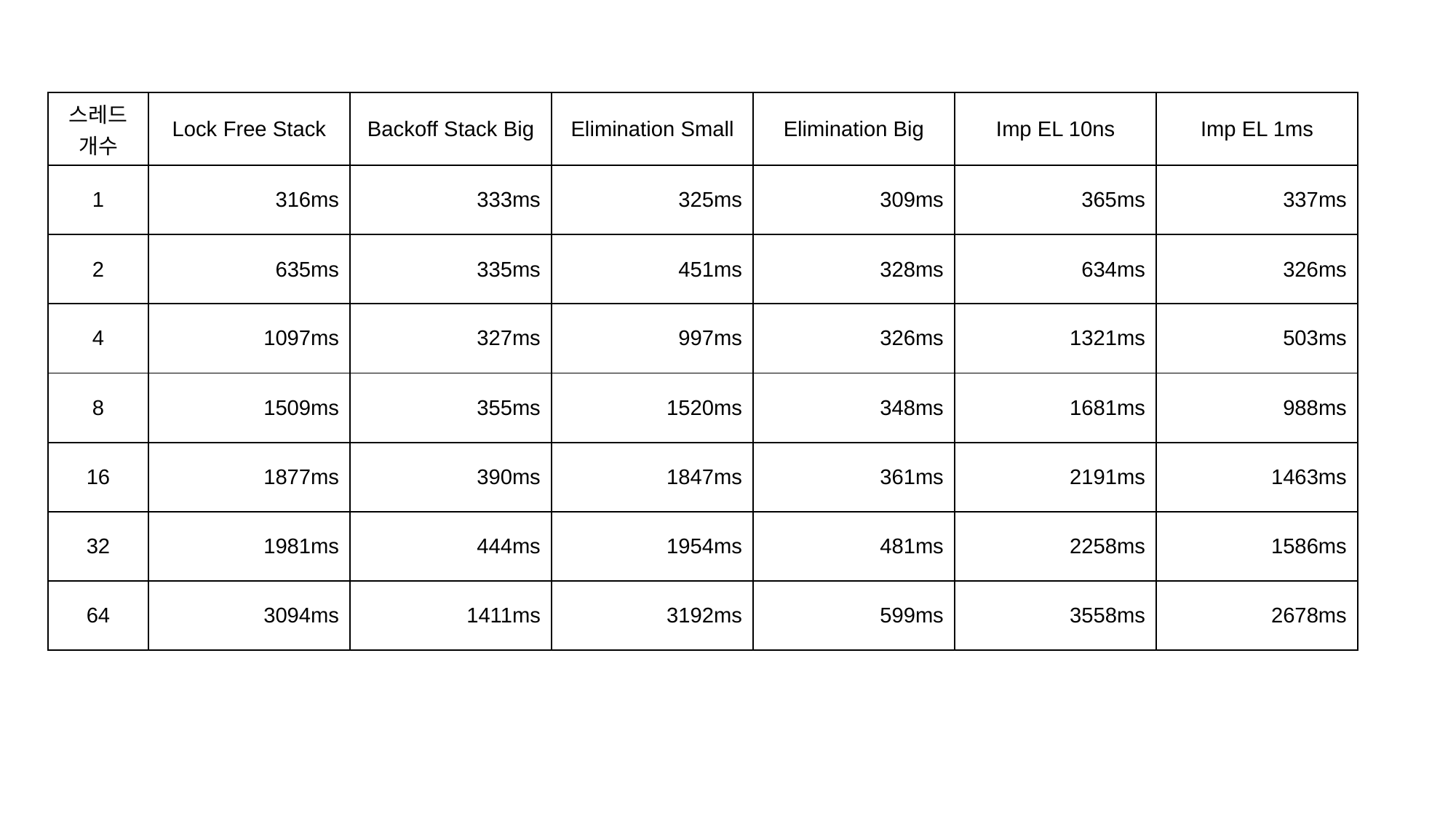

| 스레드 개수 | Lock Free Stack | Backoff Stack Big | Elimination Small | Elimination Big | Imp EL 10ns | Imp EL 1ms |
| --- | --- | --- | --- | --- | --- | --- |
| 1 | 316ms | 333ms | 325ms | 309ms | 365ms | 337ms |
| 2 | 635ms | 335ms | 451ms | 328ms | 634ms | 326ms |
| 4 | 1097ms | 327ms | 997ms | 326ms | 1321ms | 503ms |
| 8 | 1509ms | 355ms | 1520ms | 348ms | 1681ms | 988ms |
| 16 | 1877ms | 390ms | 1847ms | 361ms | 2191ms | 1463ms |
| 32 | 1981ms | 444ms | 1954ms | 481ms | 2258ms | 1586ms |
| 64 | 3094ms | 1411ms | 3192ms | 599ms | 3558ms | 2678ms |